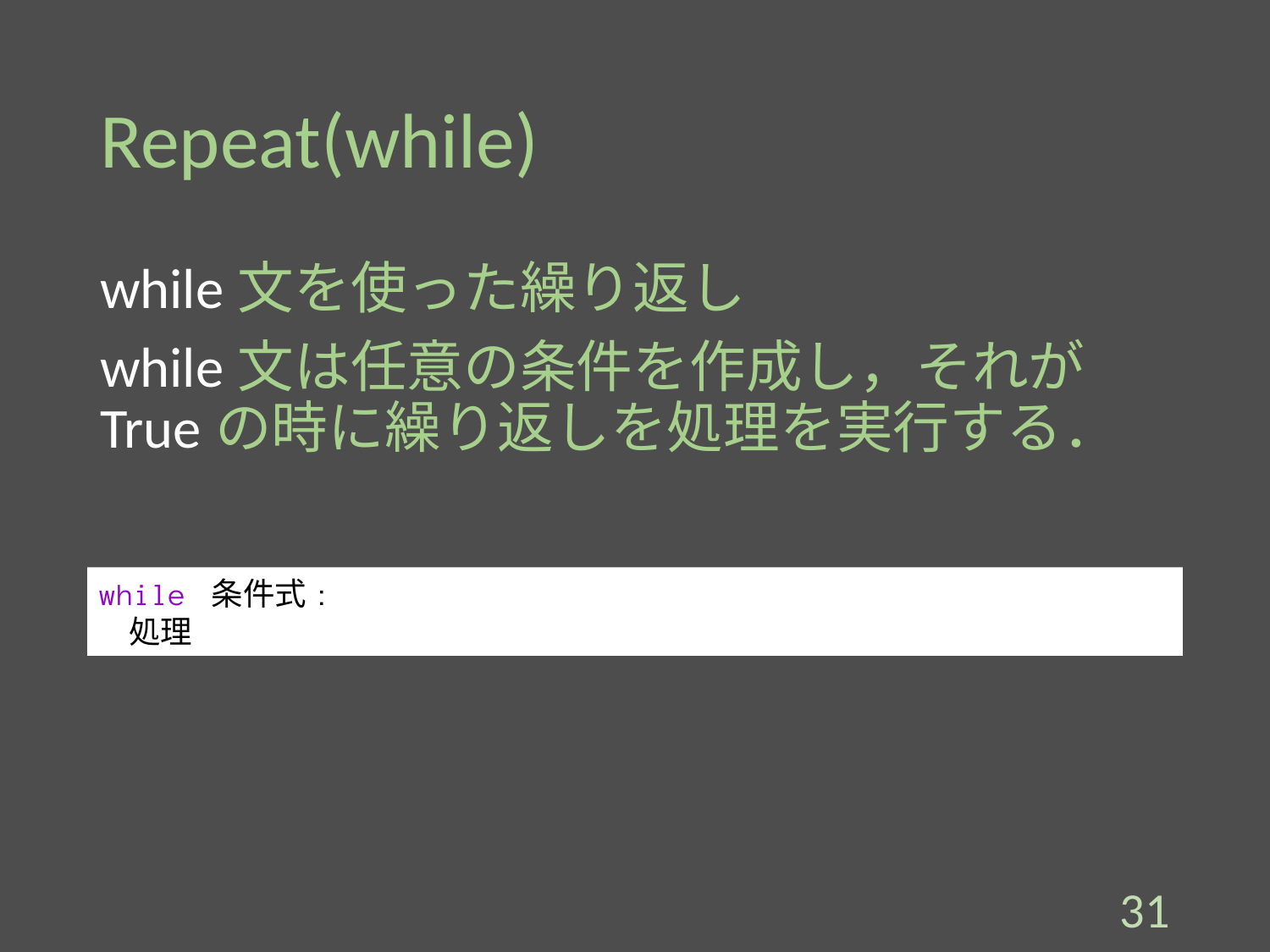

# Repeat(while)
while文を使った繰り返し
while文は任意の条件を作成し，それがTrueの時に繰り返しを処理を実行する．
while 条件式:
   処理
31